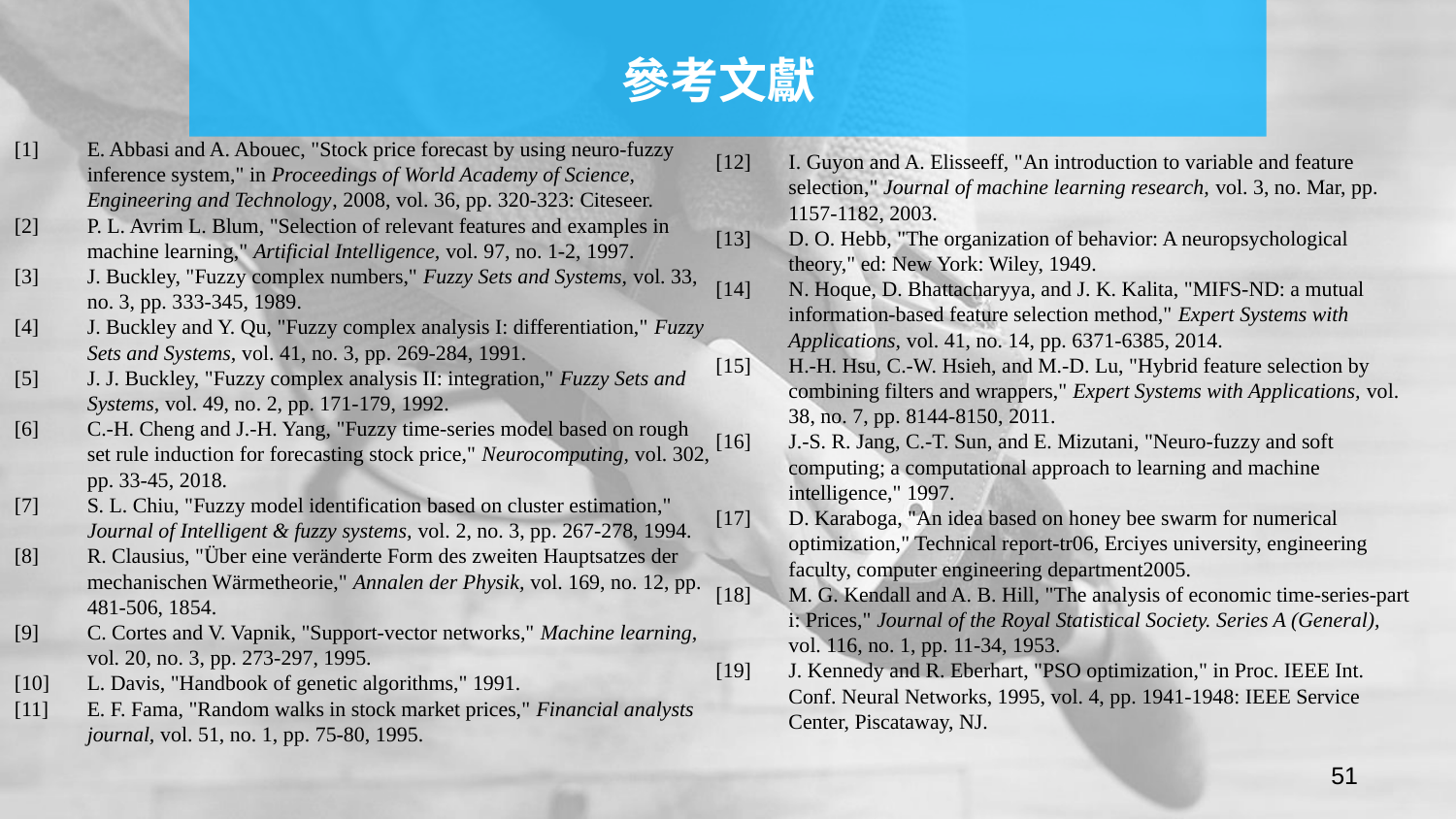

# 參考文獻
[1] 	E. Abbasi and A. Abouec, "Stock price forecast by using neuro-fuzzy inference system," in Proceedings of World Academy of Science, Engineering and Technology, 2008, vol. 36, pp. 320-323: Citeseer.
[2]	P. L. Avrim L. Blum, "Selection of relevant features and examples in machine learning," Artificial Intelligence, vol. 97, no. 1-2, 1997.
[3]	J. Buckley, "Fuzzy complex numbers," Fuzzy Sets and Systems, vol. 33, no. 3, pp. 333-345, 1989.
[4]	J. Buckley and Y. Qu, "Fuzzy complex analysis I: differentiation," Fuzzy Sets and Systems, vol. 41, no. 3, pp. 269-284, 1991.
[5]	J. J. Buckley, "Fuzzy complex analysis II: integration," Fuzzy Sets and Systems, vol. 49, no. 2, pp. 171-179, 1992.
[6]	C.-H. Cheng and J.-H. Yang, "Fuzzy time-series model based on rough set rule induction for forecasting stock price," Neurocomputing, vol. 302, pp. 33-45, 2018.
[7]	S. L. Chiu, "Fuzzy model identification based on cluster estimation," Journal of Intelligent & fuzzy systems, vol. 2, no. 3, pp. 267-278, 1994.
[8]	R. Clausius, "Über eine veränderte Form des zweiten Hauptsatzes der mechanischen Wärmetheorie," Annalen der Physik, vol. 169, no. 12, pp. 481-506, 1854.
[9]	C. Cortes and V. Vapnik, "Support-vector networks," Machine learning, vol. 20, no. 3, pp. 273-297, 1995.
[10]	L. Davis, "Handbook of genetic algorithms," 1991.
[11]	E. F. Fama, "Random walks in stock market prices," Financial analysts journal, vol. 51, no. 1, pp. 75-80, 1995.
[12]	I. Guyon and A. Elisseeff, "An introduction to variable and feature selection," Journal of machine learning research, vol. 3, no. Mar, pp. 1157-1182, 2003.
[13]	D. O. Hebb, "The organization of behavior: A neuropsychological theory," ed: New York: Wiley, 1949.
[14]	N. Hoque, D. Bhattacharyya, and J. K. Kalita, "MIFS-ND: a mutual information-based feature selection method," Expert Systems with Applications, vol. 41, no. 14, pp. 6371-6385, 2014.
[15]	H.-H. Hsu, C.-W. Hsieh, and M.-D. Lu, "Hybrid feature selection by combining filters and wrappers," Expert Systems with Applications, vol. 38, no. 7, pp. 8144-8150, 2011.
[16]	J.-S. R. Jang, C.-T. Sun, and E. Mizutani, "Neuro-fuzzy and soft computing; a computational approach to learning and machine intelligence," 1997.
[17]	D. Karaboga, "An idea based on honey bee swarm for numerical optimization," Technical report-tr06, Erciyes university, engineering faculty, computer engineering department2005.
[18]	M. G. Kendall and A. B. Hill, "The analysis of economic time-series-part i: Prices," Journal of the Royal Statistical Society. Series A (General), vol. 116, no. 1, pp. 11-34, 1953.
[19]	J. Kennedy and R. Eberhart, "PSO optimization," in Proc. IEEE Int. Conf. Neural Networks, 1995, vol. 4, pp. 1941-1948: IEEE Service Center, Piscataway, NJ.
51